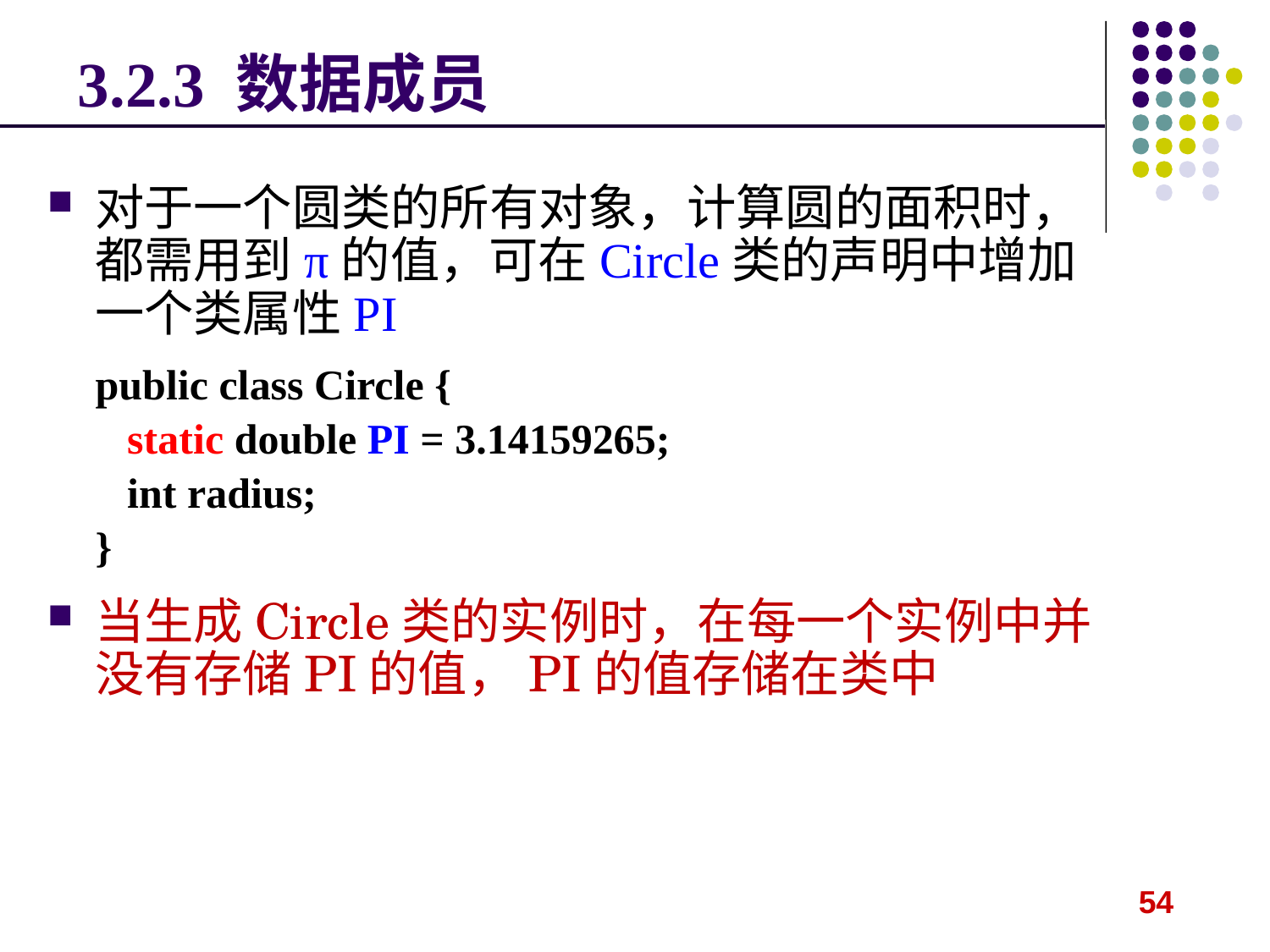

# 3.2.3 数据成员
对于一个圆类的所有对象，计算圆的面积时，都需用到π的值，可在Circle类的声明中增加一个类属性PI
public class Circle {
   static double PI = 3.14159265;
   int radius;
}
当生成Circle类的实例时，在每一个实例中并没有存储PI的值，PI的值存储在类中